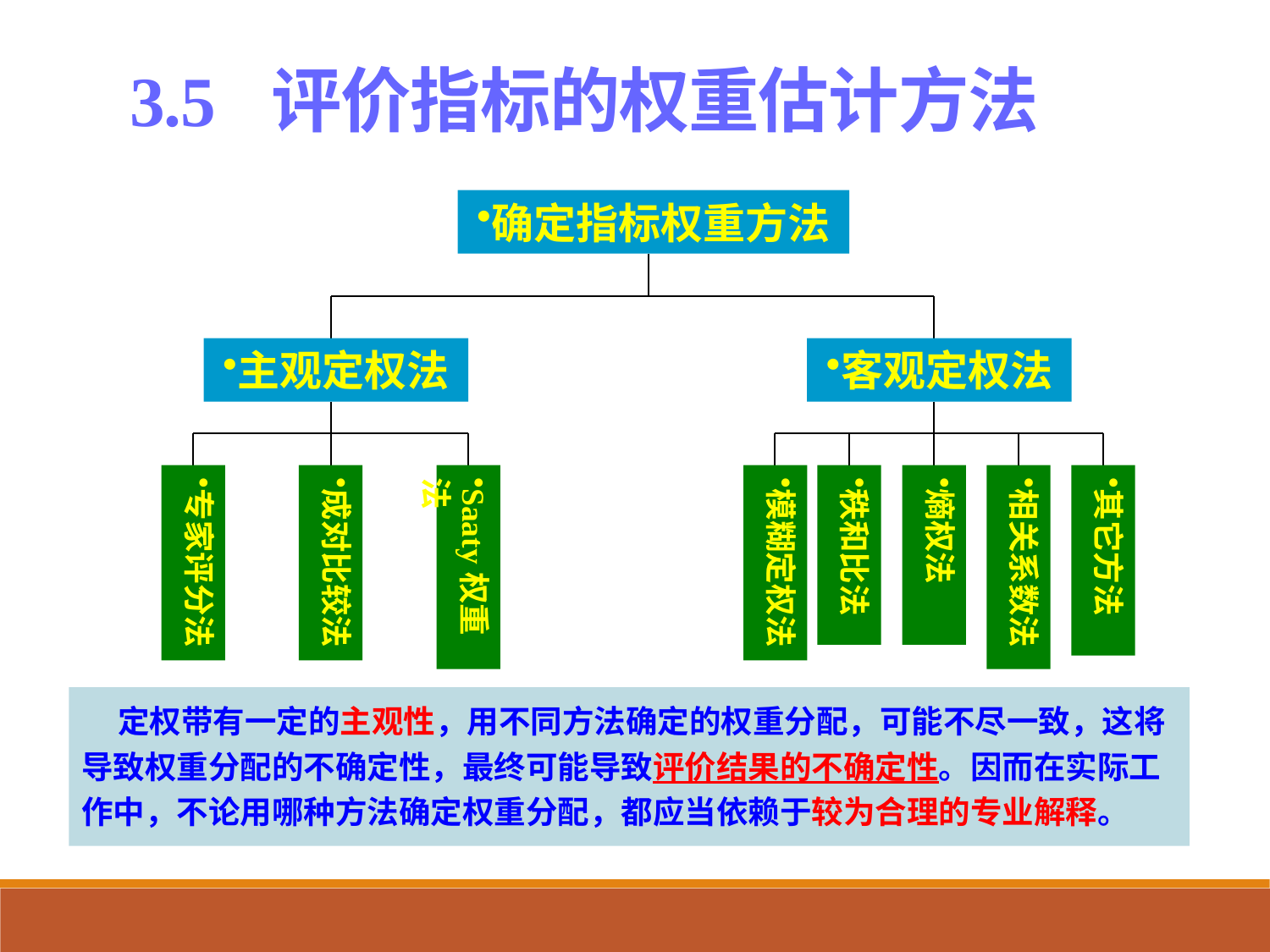

3.5  评价指标的权重估计方法
确定指标权重方法
主观定权法
客观定权法
专家评分法
成对比较法
Saaty权重法
模糊定权法
秩和比法
熵权法
相关系数法
其它方法
    定权带有一定的主观性，用不同方法确定的权重分配，可能不尽一致，这将导致权重分配的不确定性，最终可能导致评价结果的不确定性。因而在实际工作中，不论用哪种方法确定权重分配，都应当依赖于较为合理的专业解释。